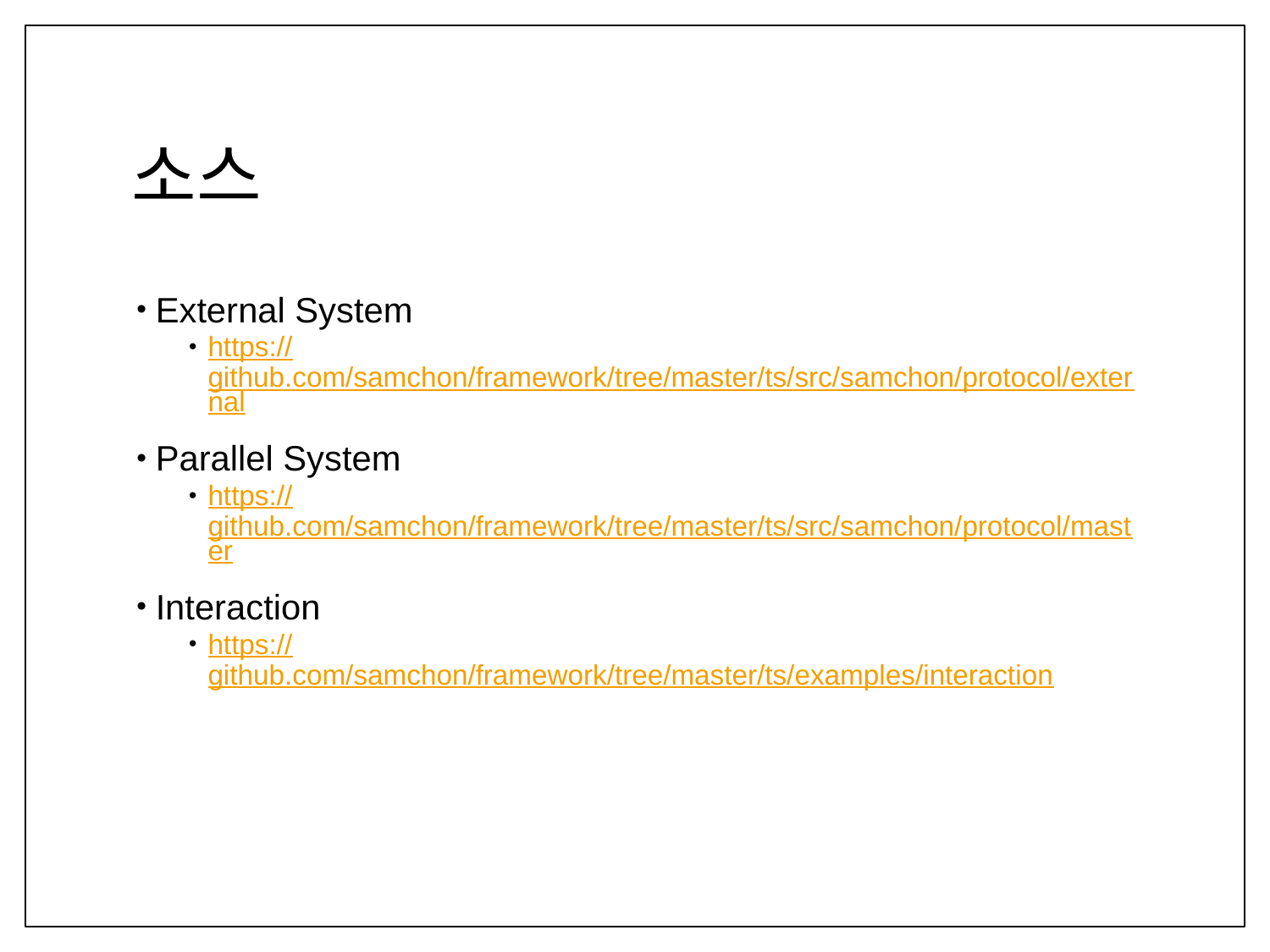

# 소스
External System
https://github.com/samchon/framework/tree/master/ts/src/samchon/protocol/external
Parallel System
https://github.com/samchon/framework/tree/master/ts/src/samchon/protocol/master
Interaction
https://github.com/samchon/framework/tree/master/ts/examples/interaction